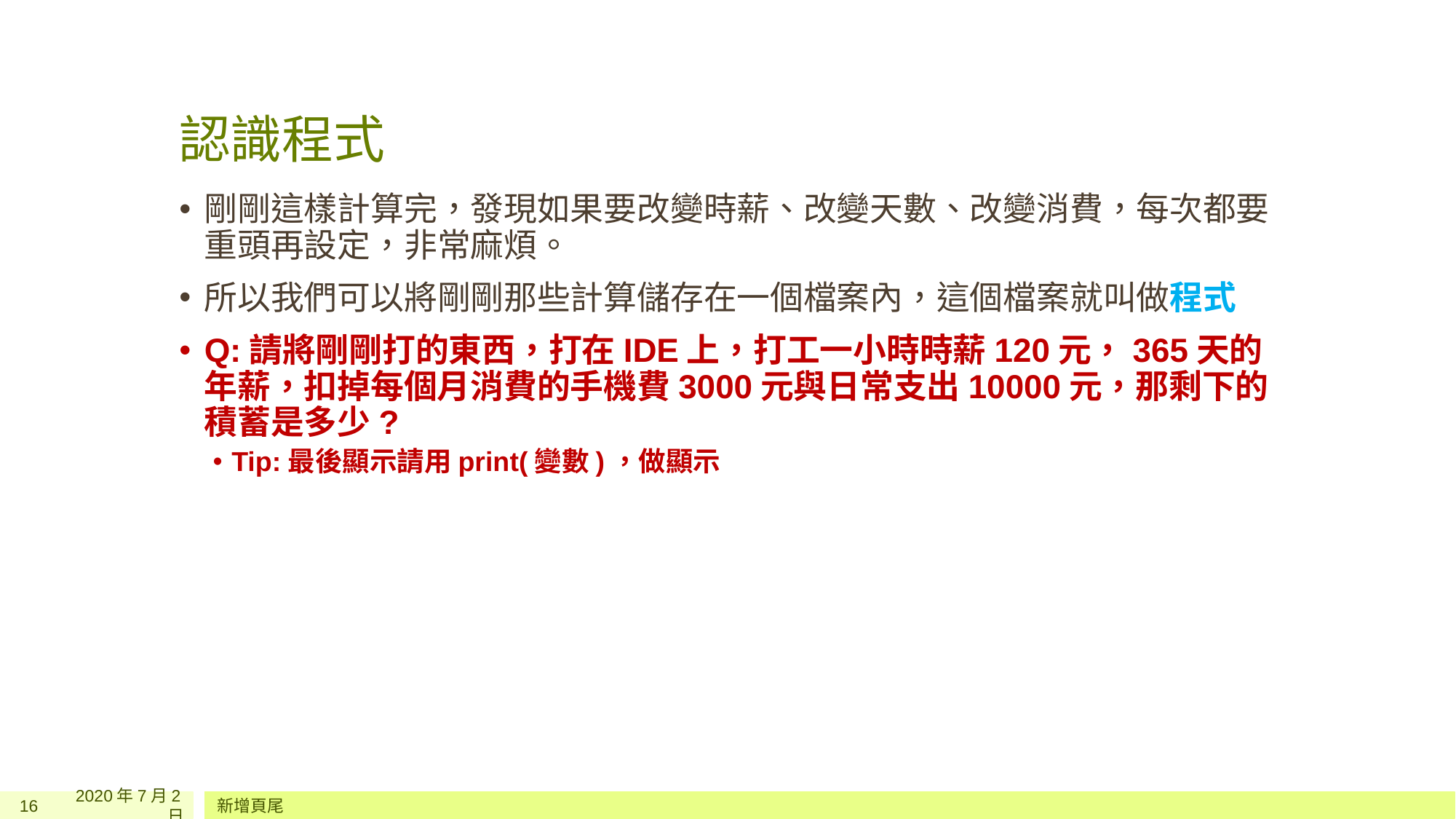

# 認識程式
剛剛這樣計算完，發現如果要改變時薪、改變天數、改變消費，每次都要重頭再設定，非常麻煩。
所以我們可以將剛剛那些計算儲存在一個檔案內，這個檔案就叫做程式
Q:請將剛剛打的東西，打在IDE上，打工一小時時薪120元，365天的年薪，扣掉每個月消費的手機費3000元與日常支出10000元，那剩下的積蓄是多少?
Tip:最後顯示請用print(變數)，做顯示
16
2020年7月2日
新增頁尾